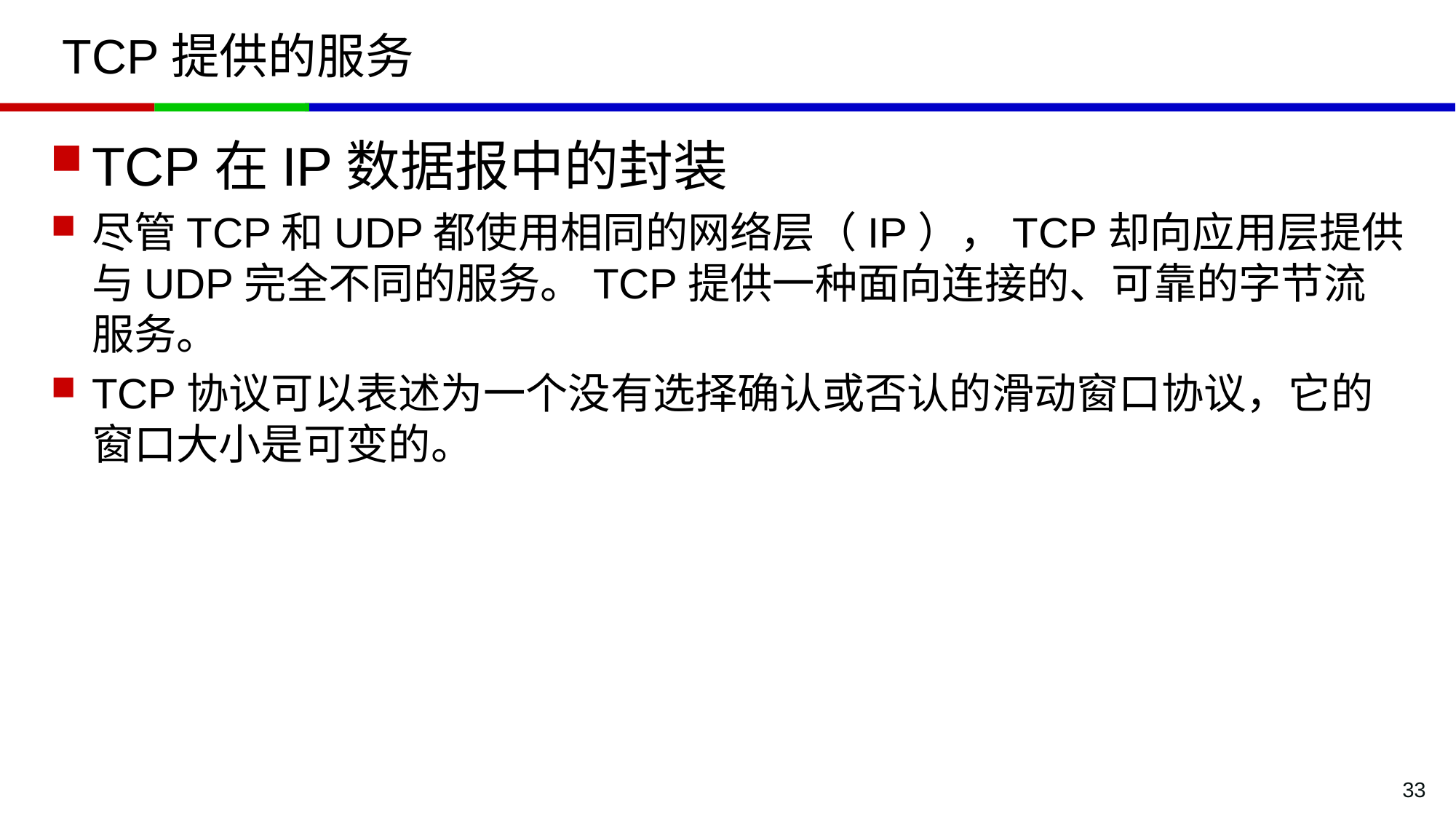

# TCP提供的服务
TCP在IP数据报中的封装
尽管TCP和UDP都使用相同的网络层（IP），TCP却向应用层提供与UDP完全不同的服务。TCP提供一种面向连接的、可靠的字节流服务。
TCP协议可以表述为一个没有选择确认或否认的滑动窗口协议，它的窗口大小是可变的。

33